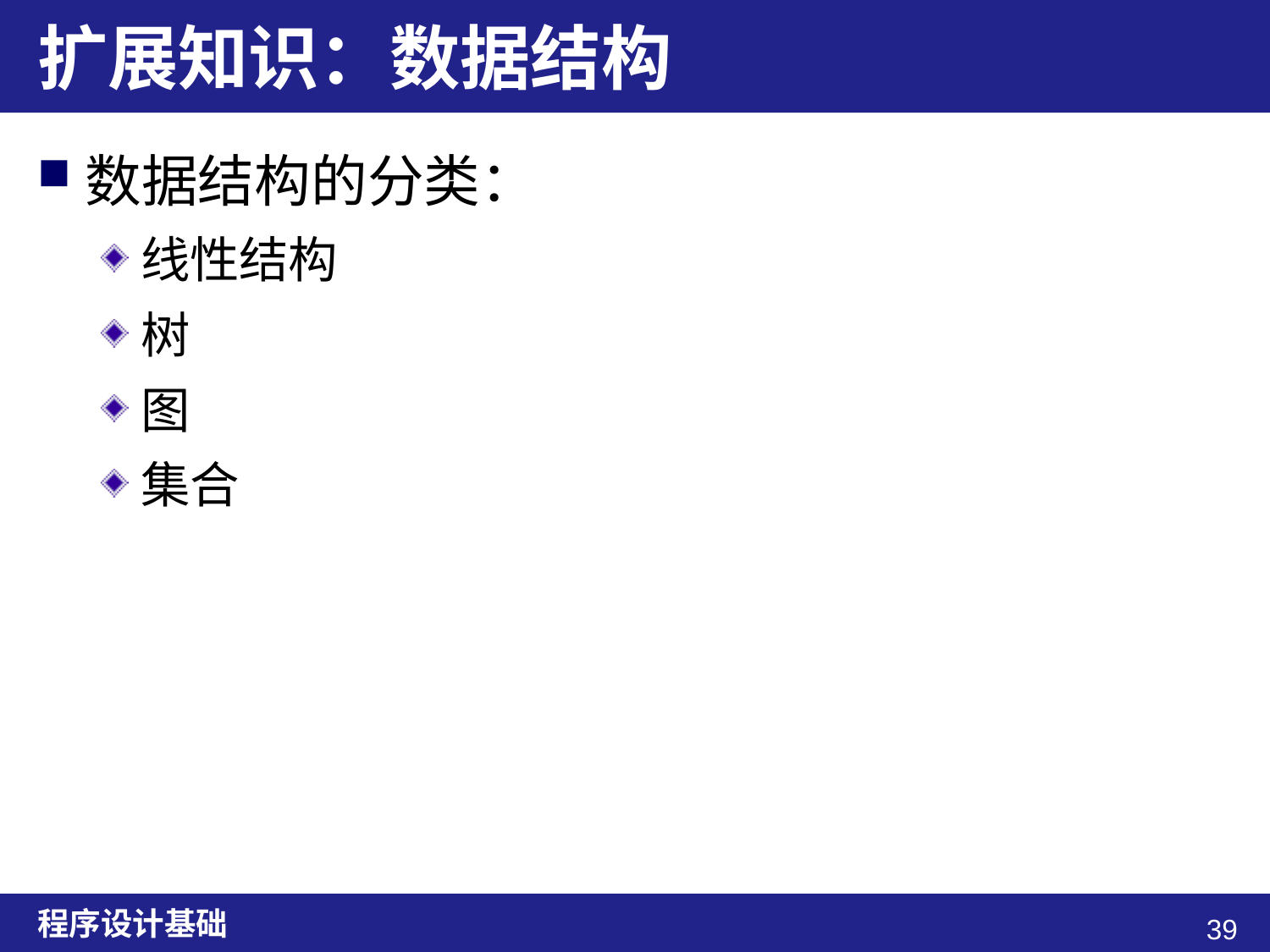

# 扩展知识：数据结构
数据结构的分类：
线性结构
树
图
集合